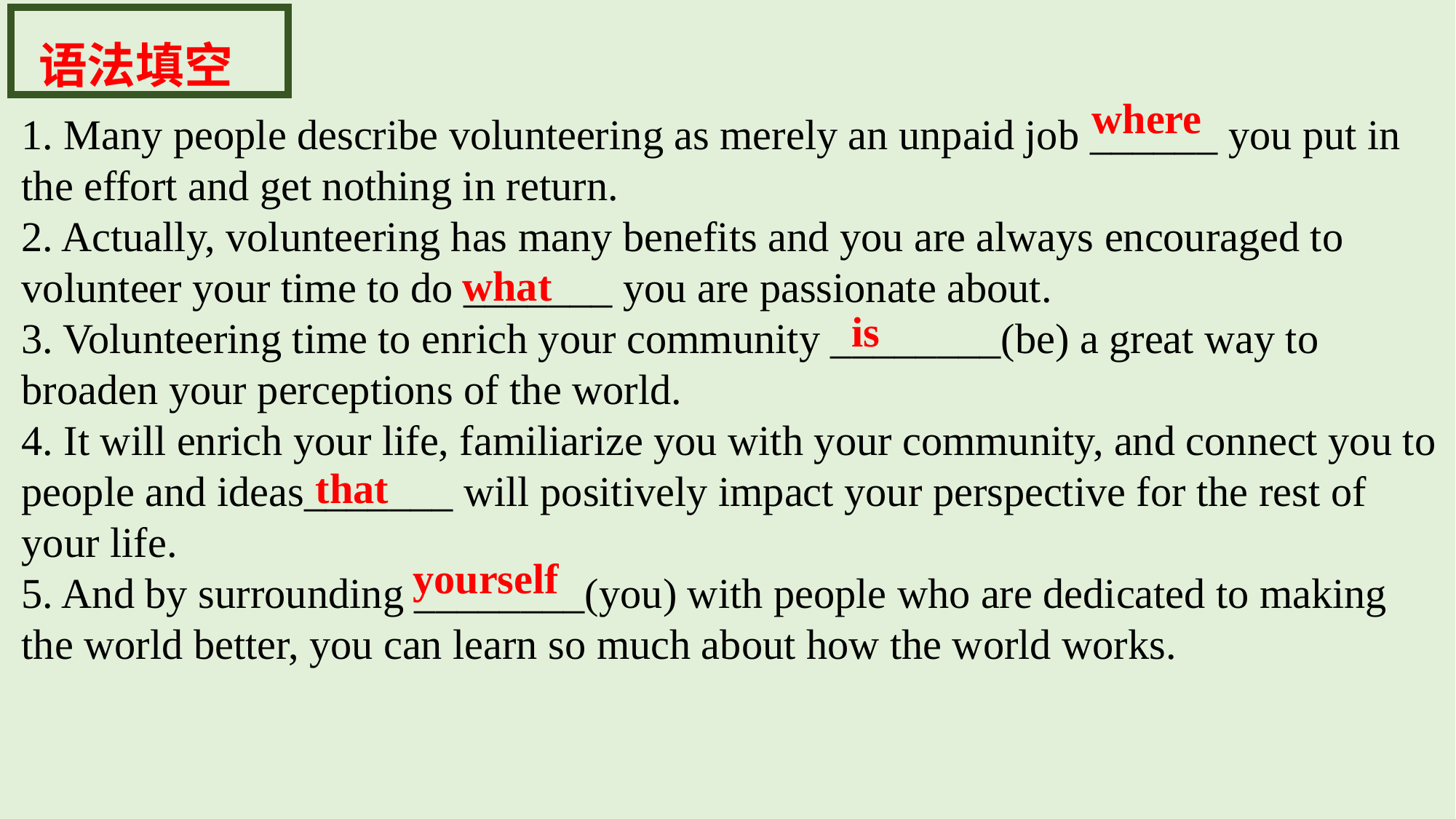

语法填空

where
1. Many people describe volunteering as merely an unpaid job ______ you put in the effort and get nothing in return.
2. Actually, volunteering has many benefits and you are always encouraged to volunteer your time to do _______ you are passionate about.
3. Volunteering time to enrich your community ________(be) a great way to broaden your perceptions of the world.
4. It will enrich your life, familiarize you with your community, and connect you to people and ideas_______ will positively impact your perspective for the rest of your life.
5. And by surrounding ________(you) with people who are dedicated to making the world better, you can learn so much about how the world works.

what
is
that
yourself